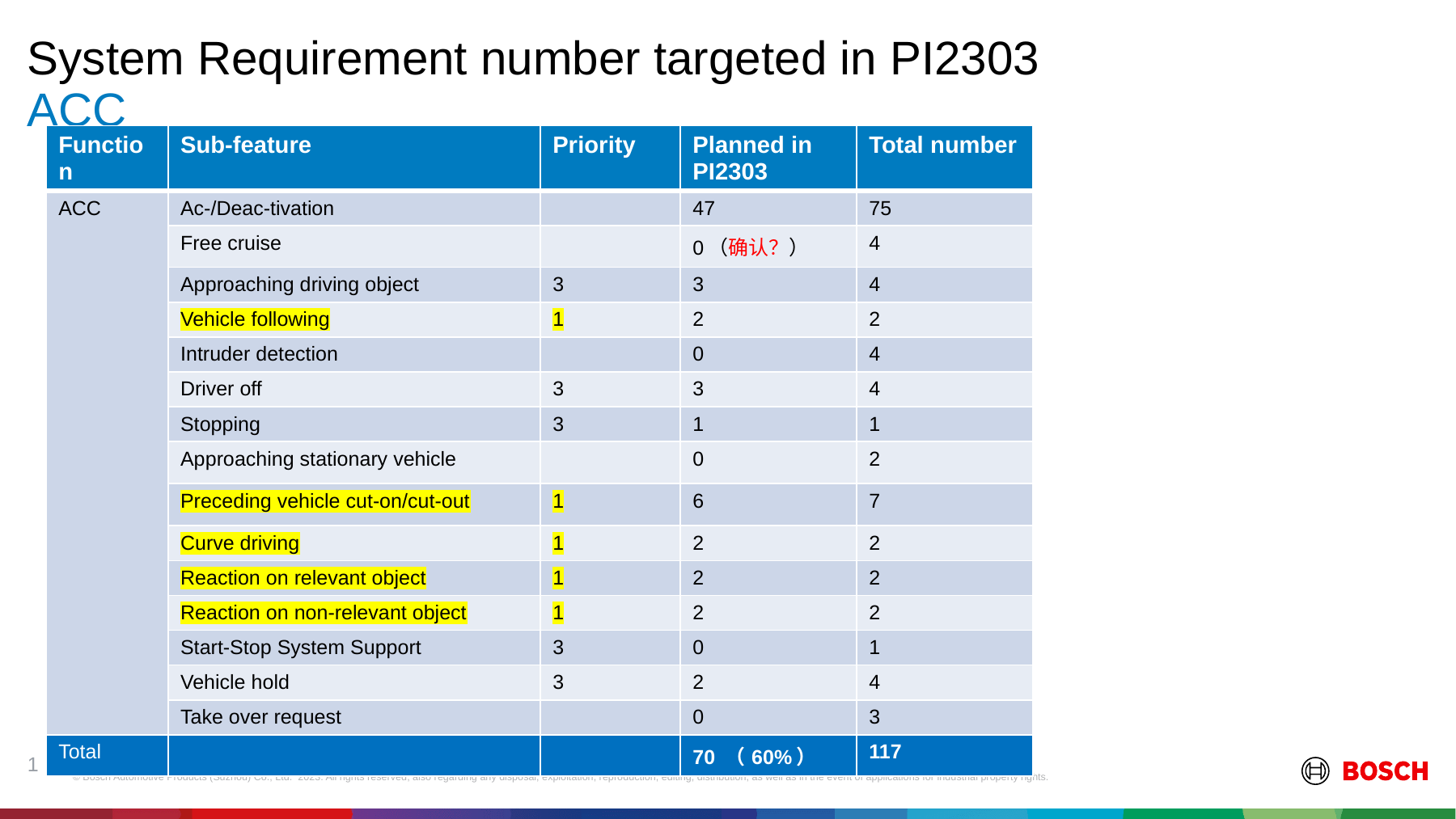

System Requirement number targeted in PI2303
# ACC
| Function | Sub-feature | Priority | Planned in PI2303 | Total number |
| --- | --- | --- | --- | --- |
| ACC | Ac-/Deac-tivation |  | 47 | 75 |
|  | Free cruise |  | 0（确认？） | 4 |
|  | Approaching driving object | 3 | 3 | 4 |
|  | Vehicle following | 1 | 2 | 2 |
|  | Intruder detection |  | 0 | 4 |
|  | Driver off | 3 | 3 | 4 |
|  | Stopping | 3 | 1 | 1 |
|  | Approaching stationary vehicle |  | 0 | 2 |
|  | Preceding vehicle cut-on/cut-out | 1 | 6 | 7 |
|  | Curve driving | 1 | 2 | 2 |
|  | Reaction on relevant object | 1 | 2 | 2 |
|  | Reaction on non-relevant object | 1 | 2 | 2 |
|  | Start-Stop System Support | 3 | 0 | 1 |
|  | Vehicle hold | 3 | 2 | 4 |
|  | Take over request |  | 0 | 3 |
| Total |  |  | 70 （60%） | 117 |
1